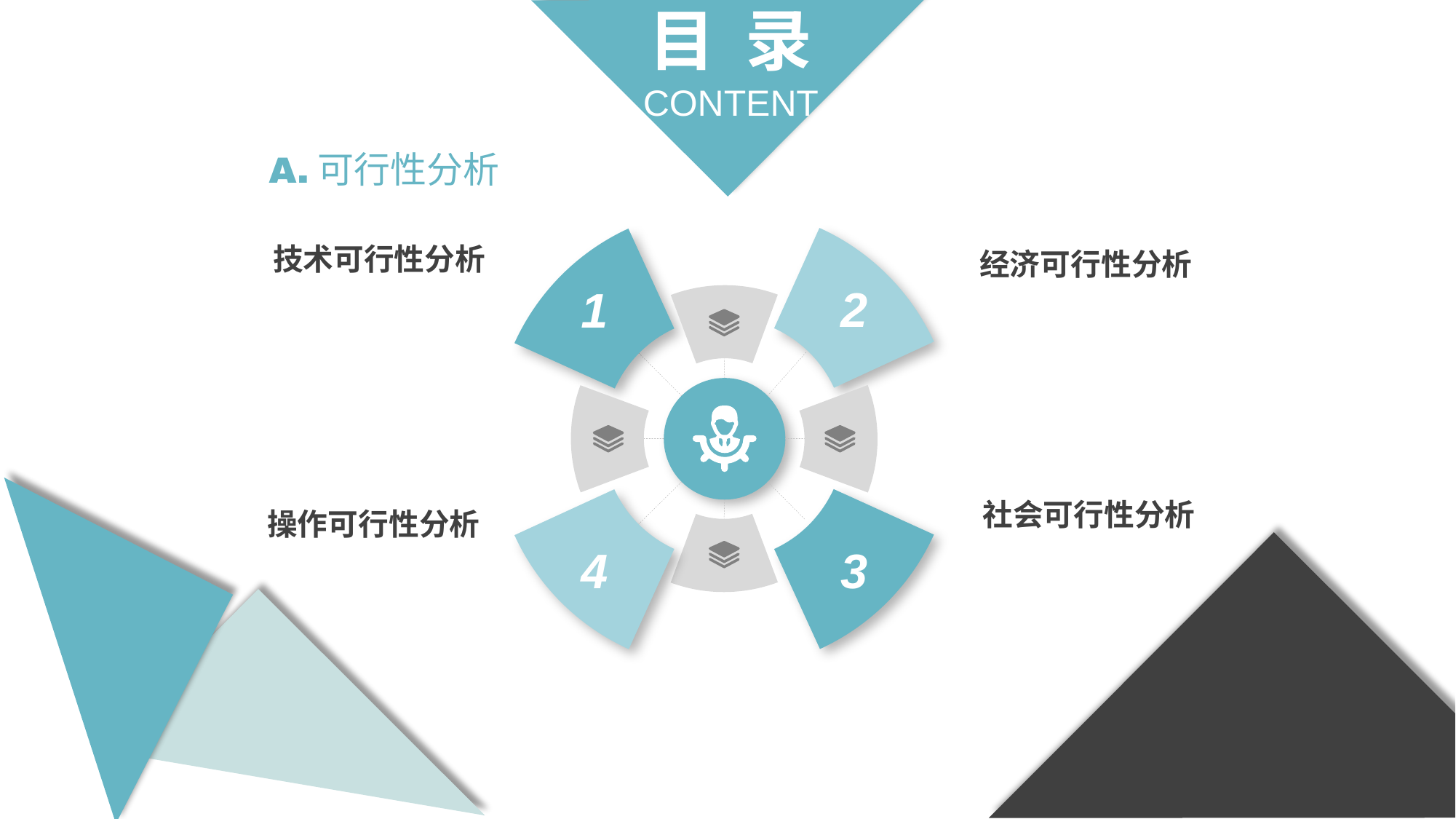

目  录
CONTENT
A.可行性分析
2
1
技术可行性分析

经济可行性分析

3
4
社会可行性分析
操作可行性分析